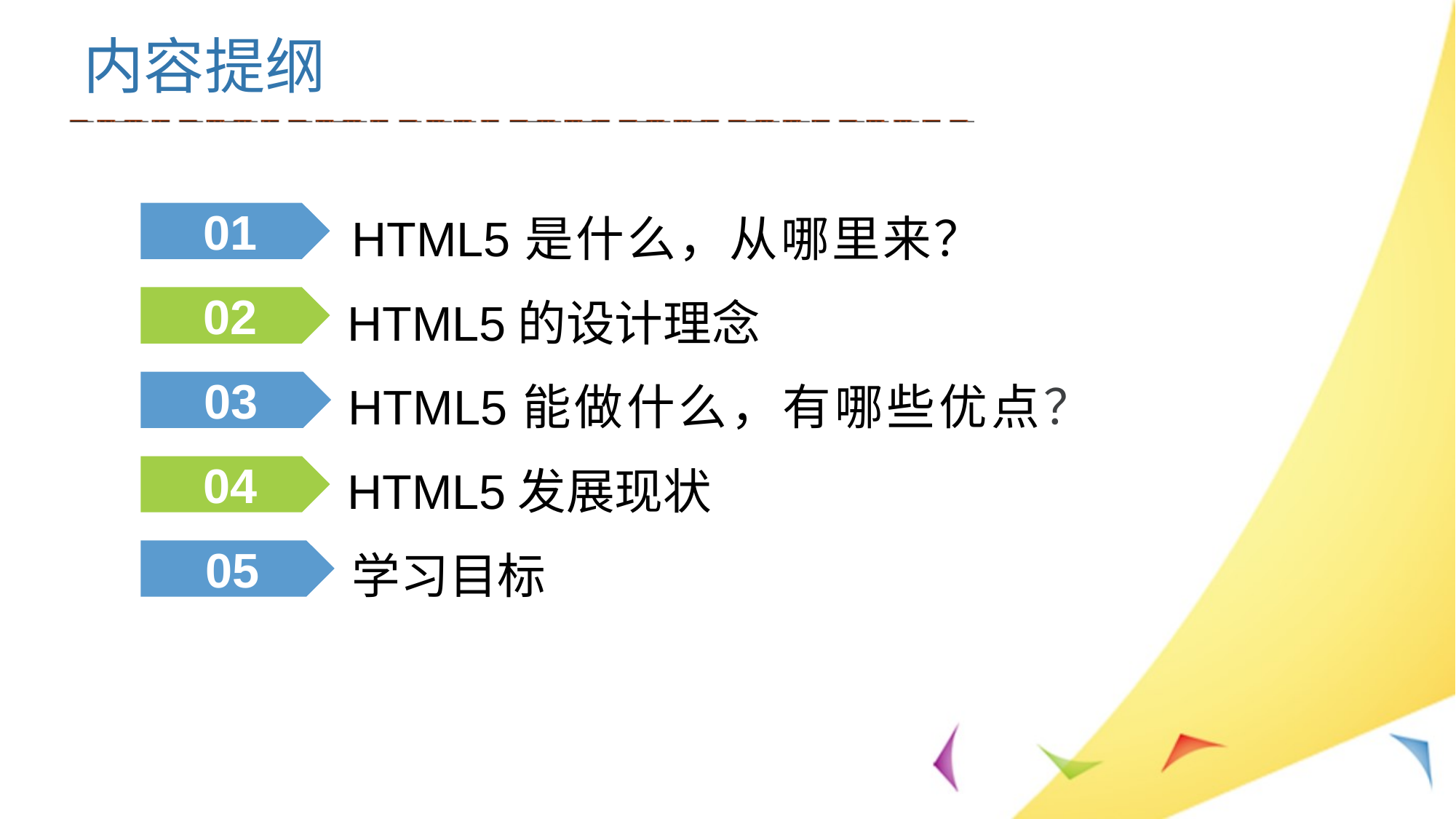

内容提纲
01
HTML5是什么，从哪里来？
HTML5的设计理念
02
HTML5能做什么，有哪些优点？
03
HTML5发展现状
04
学习目标
05